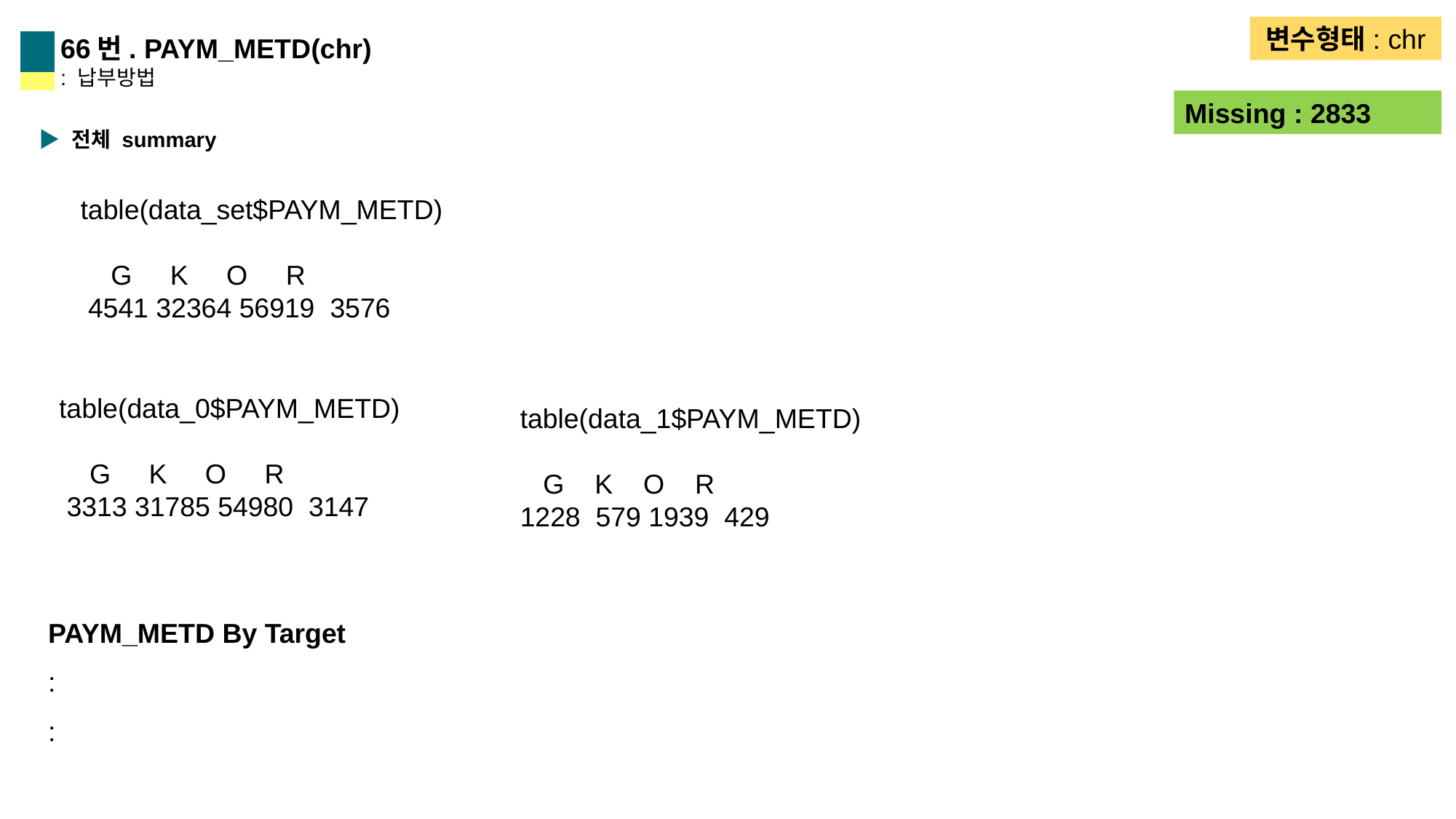

변수형태: chr
66번. PAYM_METD(chr)
: 납부방법

Missing : 2833
▶ 전체 summary
table(data_set$PAYM_METD)

    G     K     O     R
 4541 32364 56919  3576
table(data_0$PAYM_METD)

    G     K     O     R
 3313 31785 54980  3147
table(data_1$PAYM_METD)

   G    K    O    R
1228  579 1939  429
PAYM_METD By Target
:
: